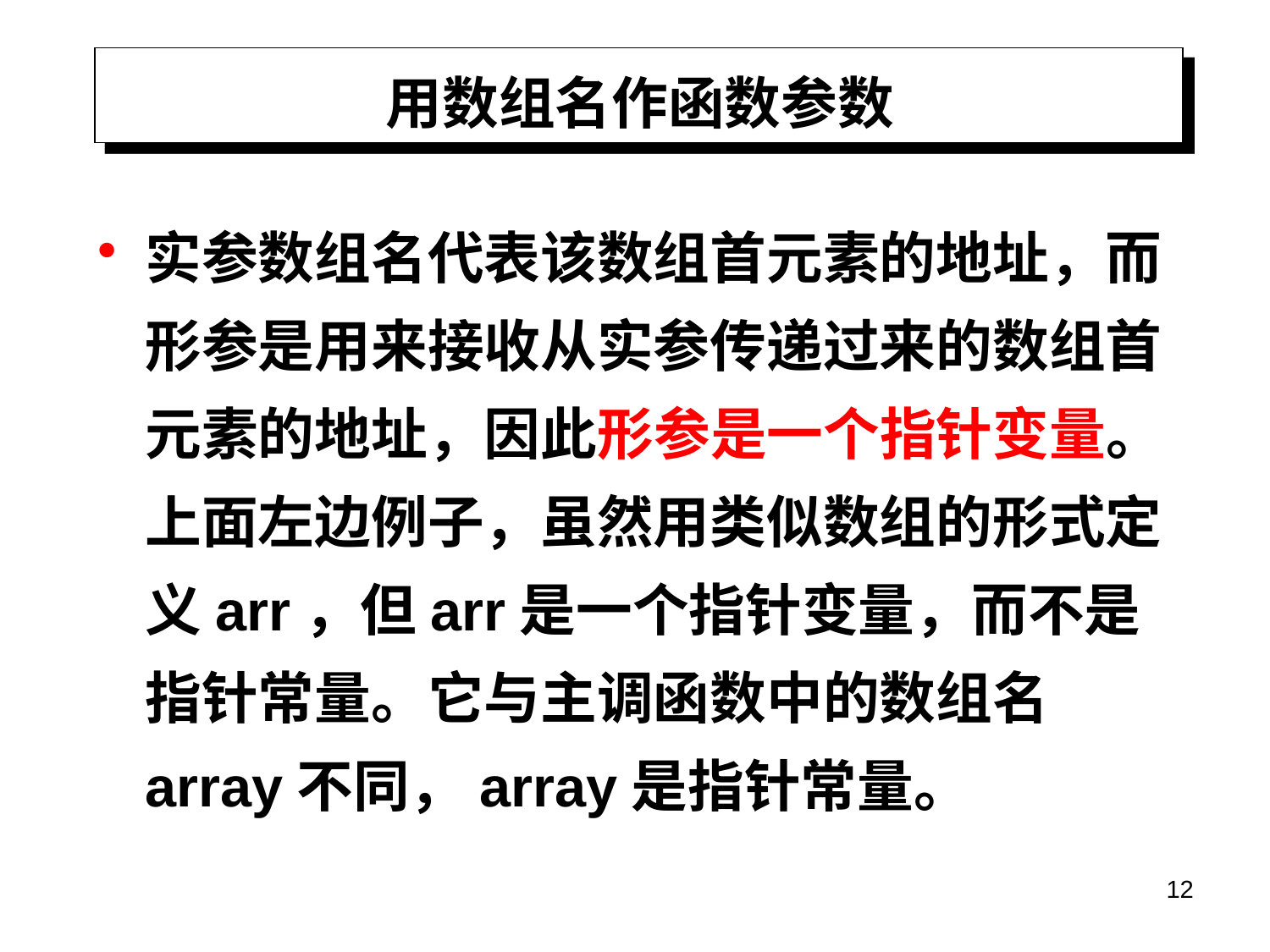

# 用数组名作函数参数
实参数组名代表该数组首元素的地址，而形参是用来接收从实参传递过来的数组首元素的地址，因此形参是一个指针变量。上面左边例子，虽然用类似数组的形式定义arr，但arr是一个指针变量，而不是指针常量。它与主调函数中的数组名array不同，array是指针常量。
12